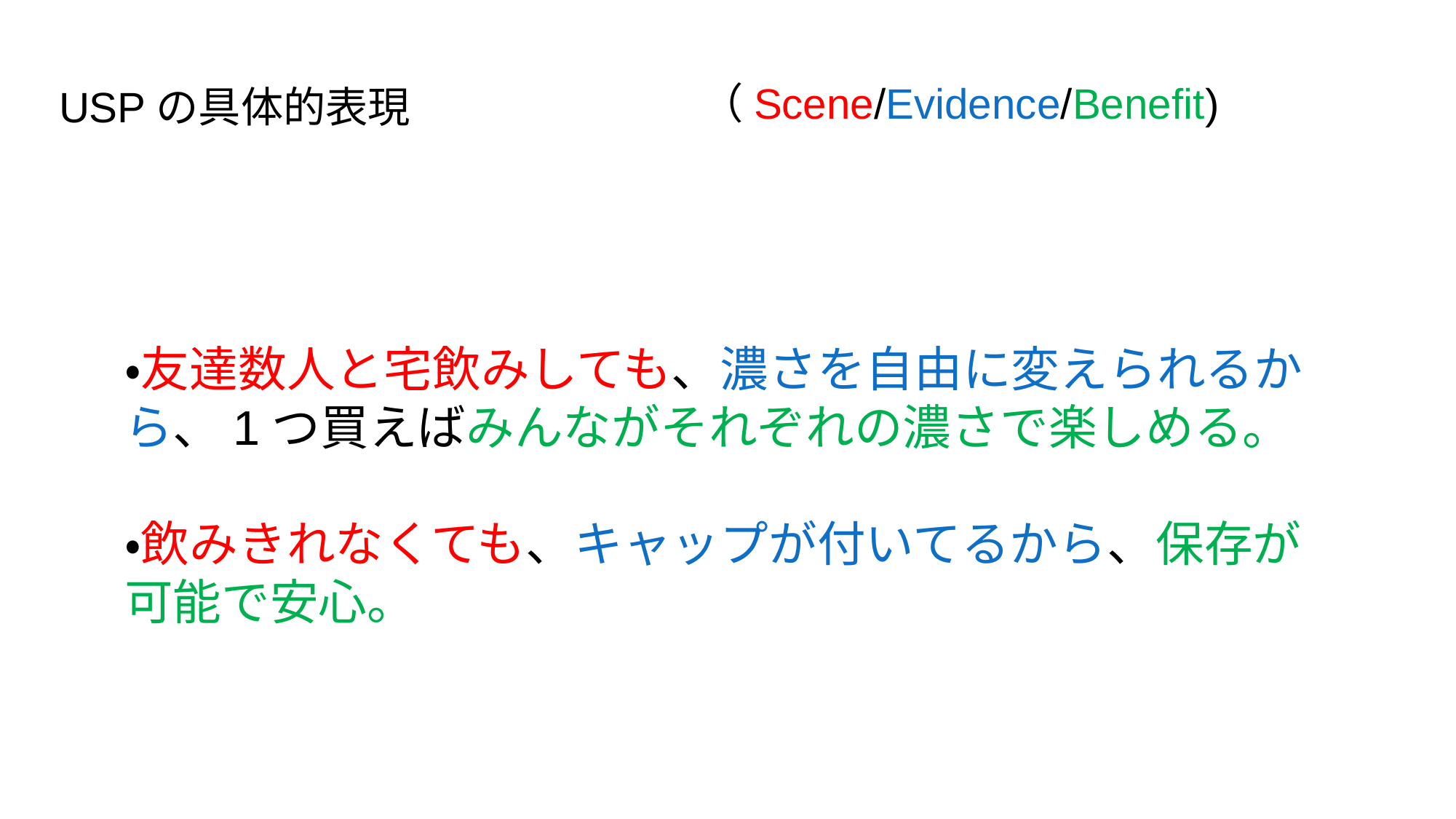

（Scene/Evidence/Benefit)
USPの具体的表現
・友達数人と宅飲みしても、濃さを自由に変えられるから、1つ買えばみんながそれぞれの濃さで楽しめる。

・飲みきれなくても、キャップが付いてるから、保存が可能で安心。